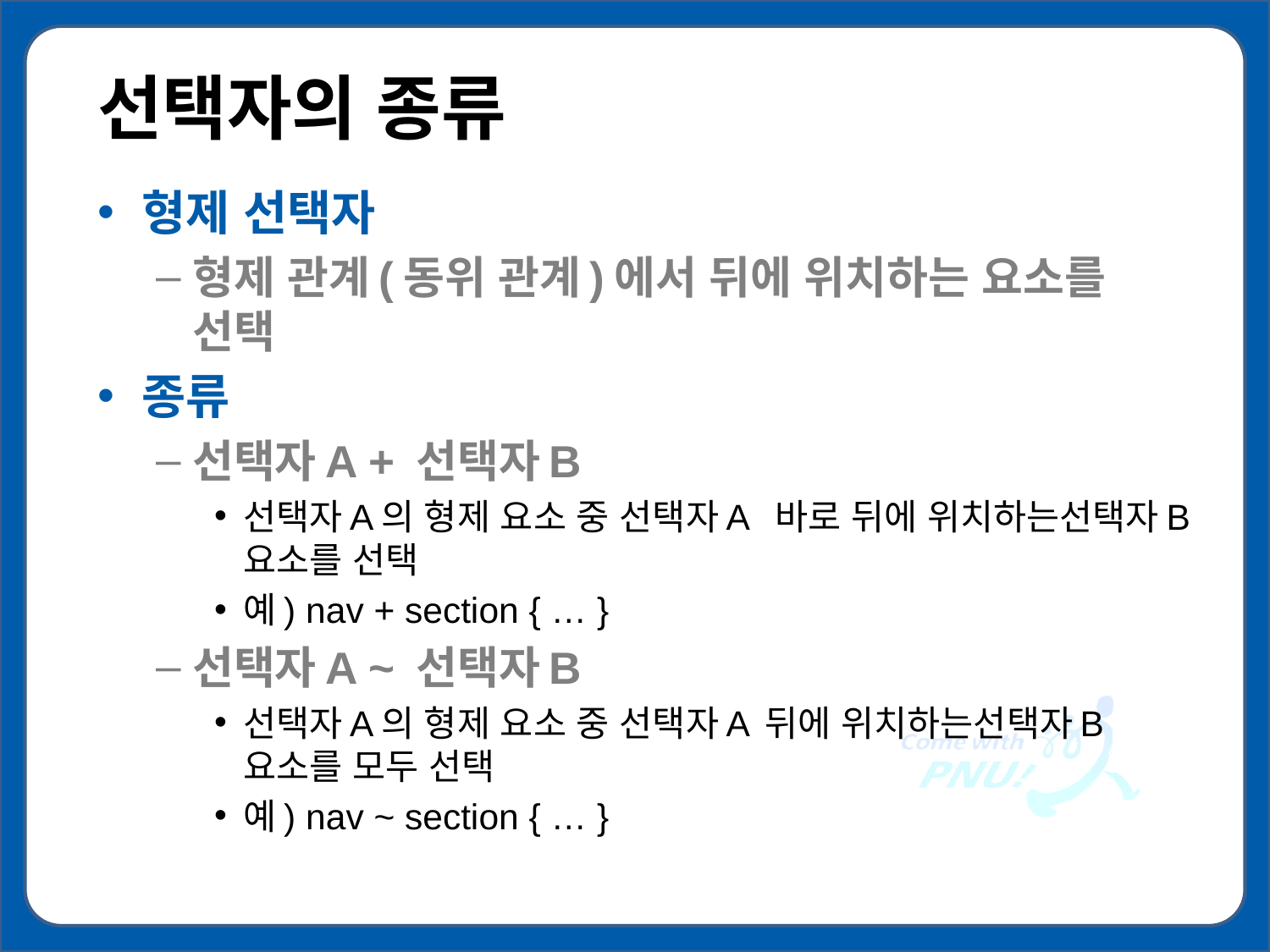

# 선택자의 종류
형제 선택자
형제 관계(동위 관계)에서 뒤에 위치하는 요소를 선택
종류
선택자A + 선택자B
선택자A의 형제 요소 중 선택자A  바로 뒤에 위치하는선택자B 요소를 선택
예) nav + section { … }
선택자A ~ 선택자B
선택자A의 형제 요소 중 선택자A 뒤에 위치하는선택자B 요소를 모두 선택
예) nav ~ section { … }